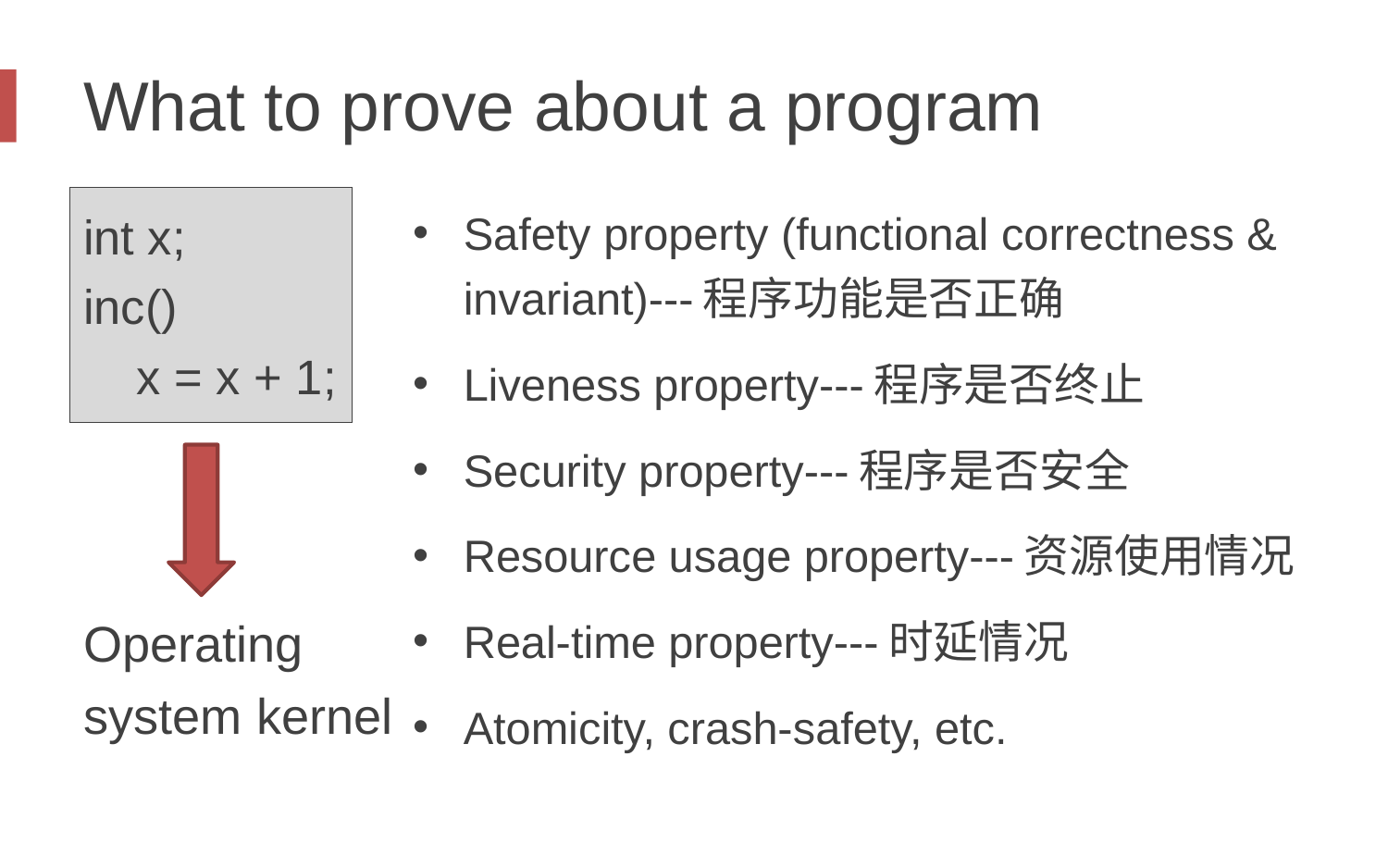

# What to prove about a program
int x;
inc()
    x = x + 1;
Safety property (functional correctness & invariant)---程序功能是否正确
Liveness property---程序是否终止
Security property---程序是否安全
Resource usage property---资源使用情况
Real-time property---时延情况
Atomicity, crash-safety, etc.

Operating system kernel